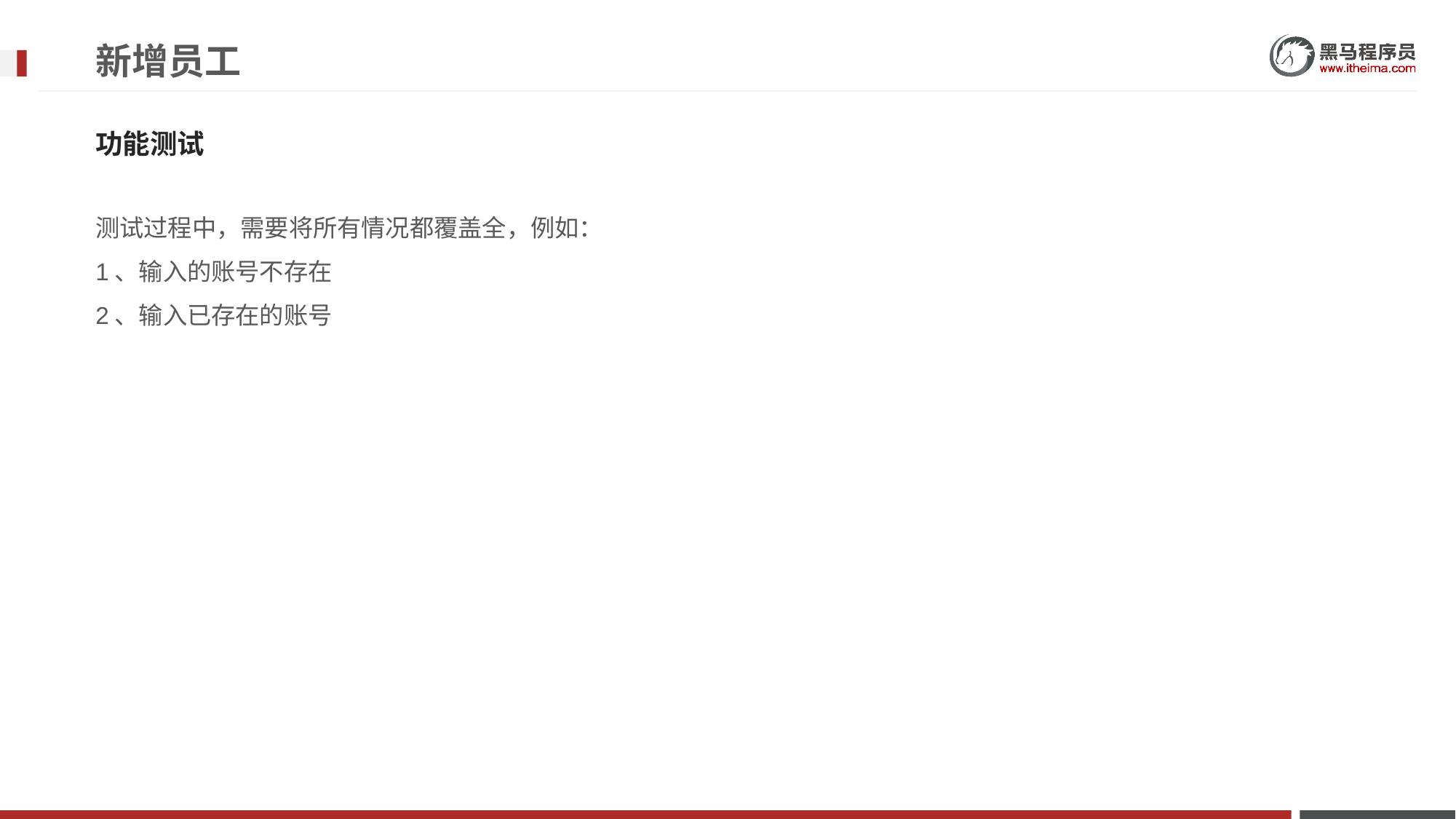

# 新增员工
功能测试
测试过程中，需要将所有情况都覆盖全，例如：
1、输入的账号不存在
2、输入已存在的账号